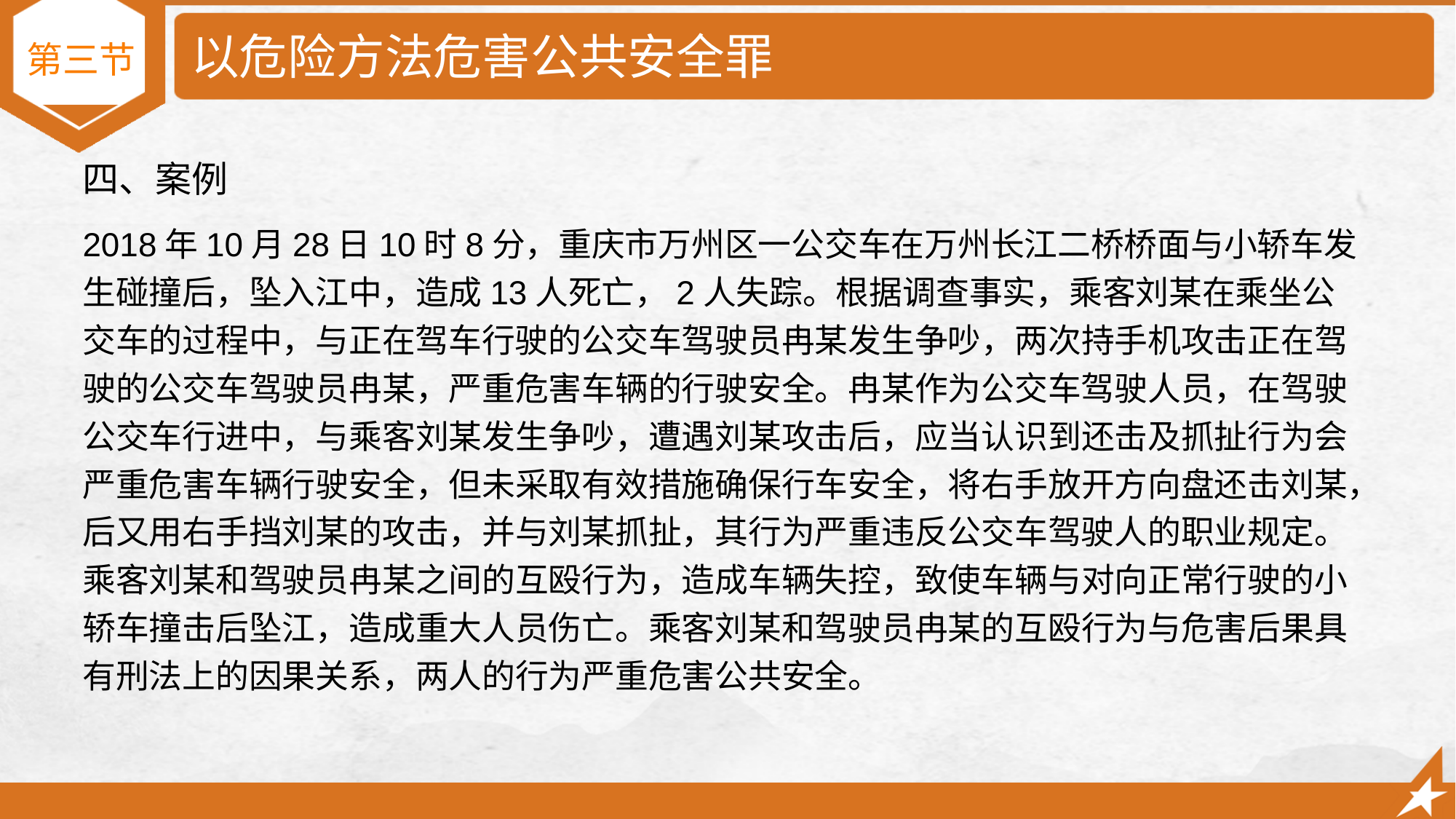

# 以危险方法危害公共安全罪
第三节
四、案例
2018年10月28日10时8分，重庆市万州区一公交车在万州长江二桥桥面与小轿车发生碰撞后，坠入江中，造成13人死亡，2人失踪。根据调查事实，乘客刘某在乘坐公交车的过程中，与正在驾车行驶的公交车驾驶员冉某发生争吵，两次持手机攻击正在驾驶的公交车驾驶员冉某，严重危害车辆的行驶安全。冉某作为公交车驾驶人员，在驾驶公交车行进中，与乘客刘某发生争吵，遭遇刘某攻击后，应当认识到还击及抓扯行为会严重危害车辆行驶安全，但未采取有效措施确保行车安全，将右手放开方向盘还击刘某，后又用右手挡刘某的攻击，并与刘某抓扯，其行为严重违反公交车驾驶人的职业规定。乘客刘某和驾驶员冉某之间的互殴行为，造成车辆失控，致使车辆与对向正常行驶的小轿车撞击后坠江，造成重大人员伤亡。乘客刘某和驾驶员冉某的互殴行为与危害后果具有刑法上的因果关系，两人的行为严重危害公共安全。